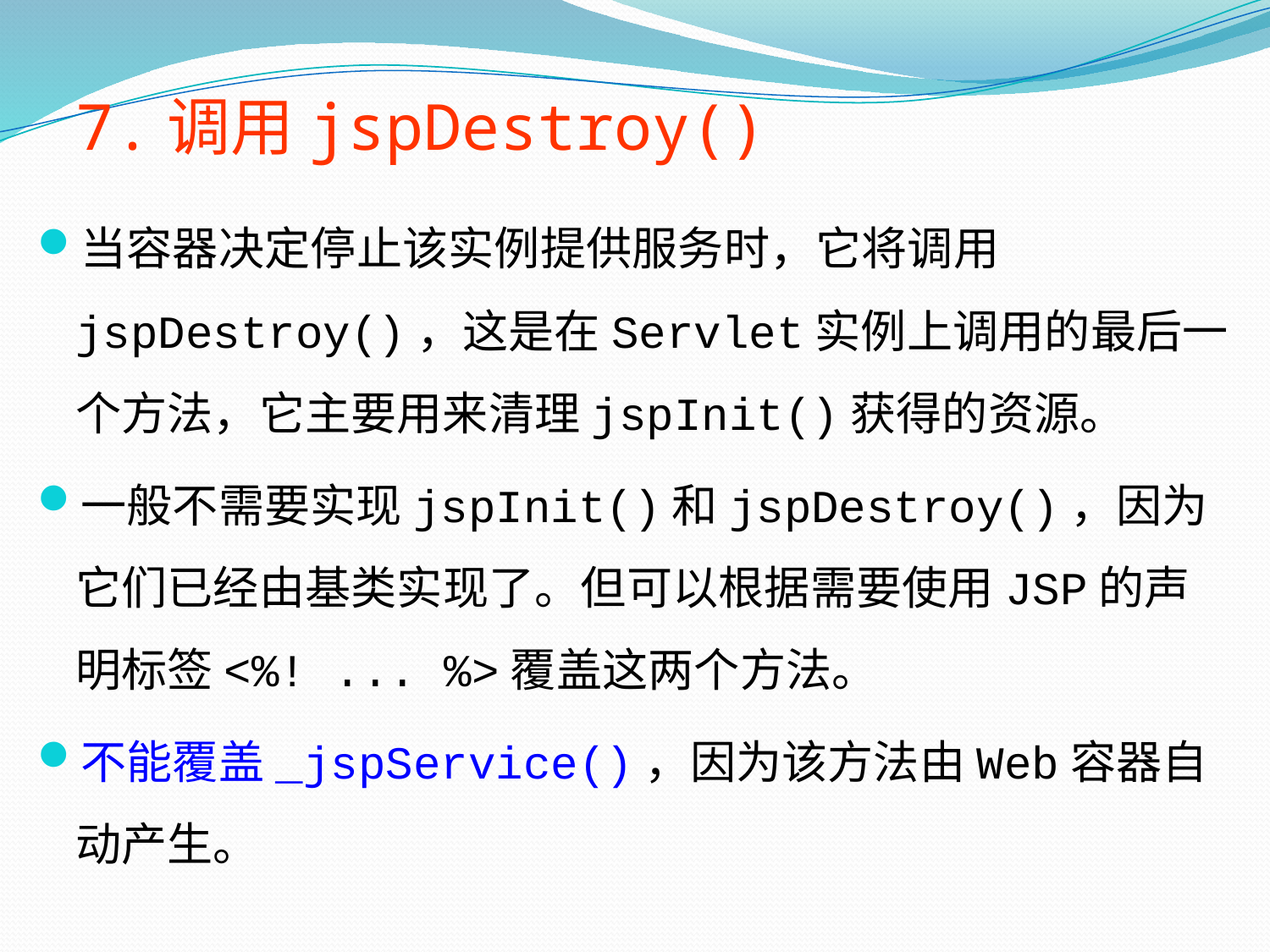

7.调用jspDestroy()
当容器决定停止该实例提供服务时，它将调用jspDestroy()，这是在Servlet实例上调用的最后一个方法，它主要用来清理jspInit()获得的资源。
一般不需要实现jspInit()和jspDestroy()，因为它们已经由基类实现了。但可以根据需要使用JSP的声明标签<%! ... %>覆盖这两个方法。
不能覆盖_jspService()，因为该方法由Web容器自动产生。